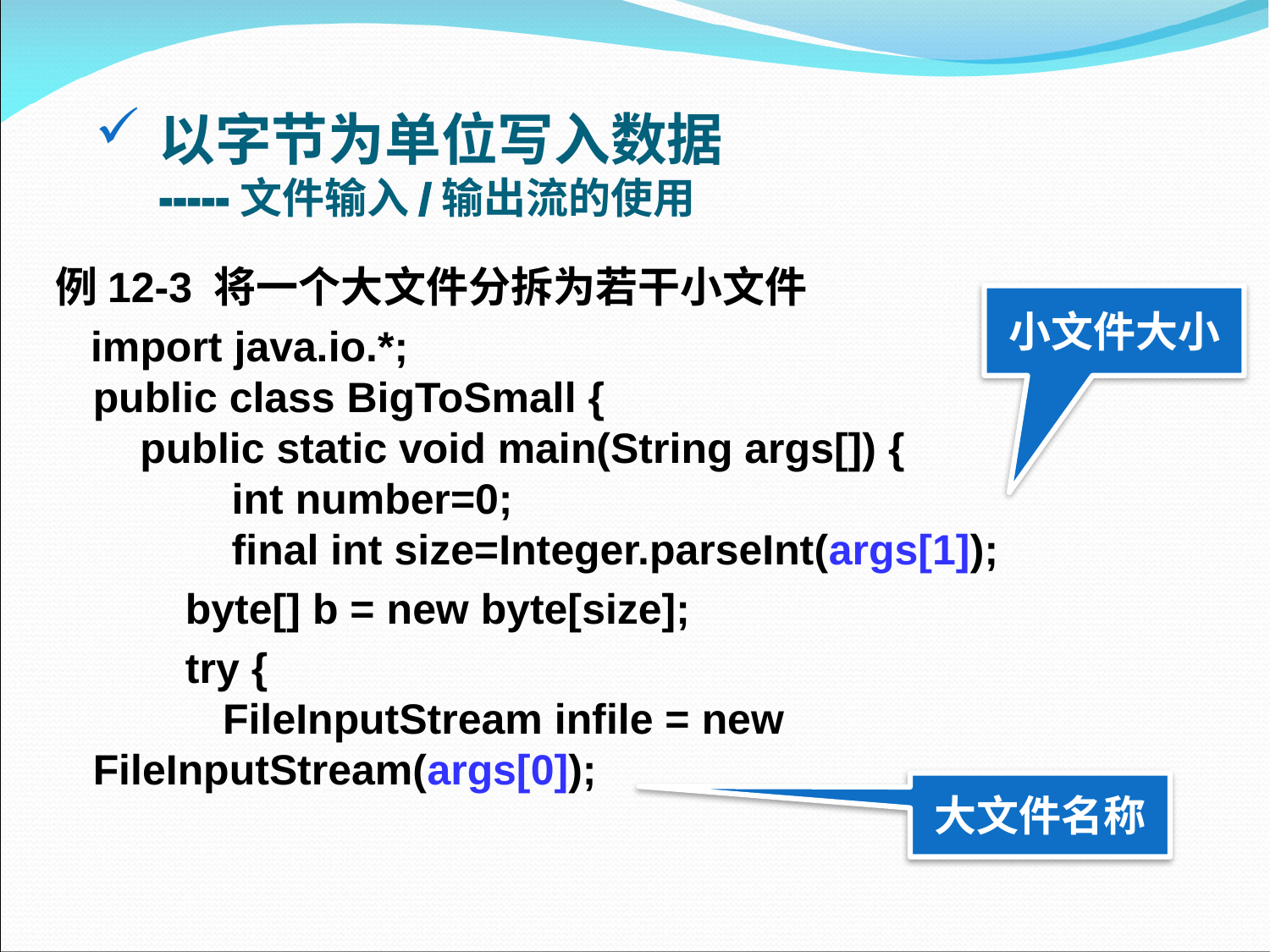

# 以字节为单位写入数据 -----文件输入/输出流的使用
例12-3 将一个大文件分拆为若干小文件
   import java.io.*;
public class BigToSmall {
    public static void main(String args[]) {
	 int number=0;
  	 final int size=Integer.parseInt(args[1]);
           byte[] b = new byte[size];
           try {
           FileInputStream infile = new FileInputStream(args[0]);
小文件大小
大文件名称